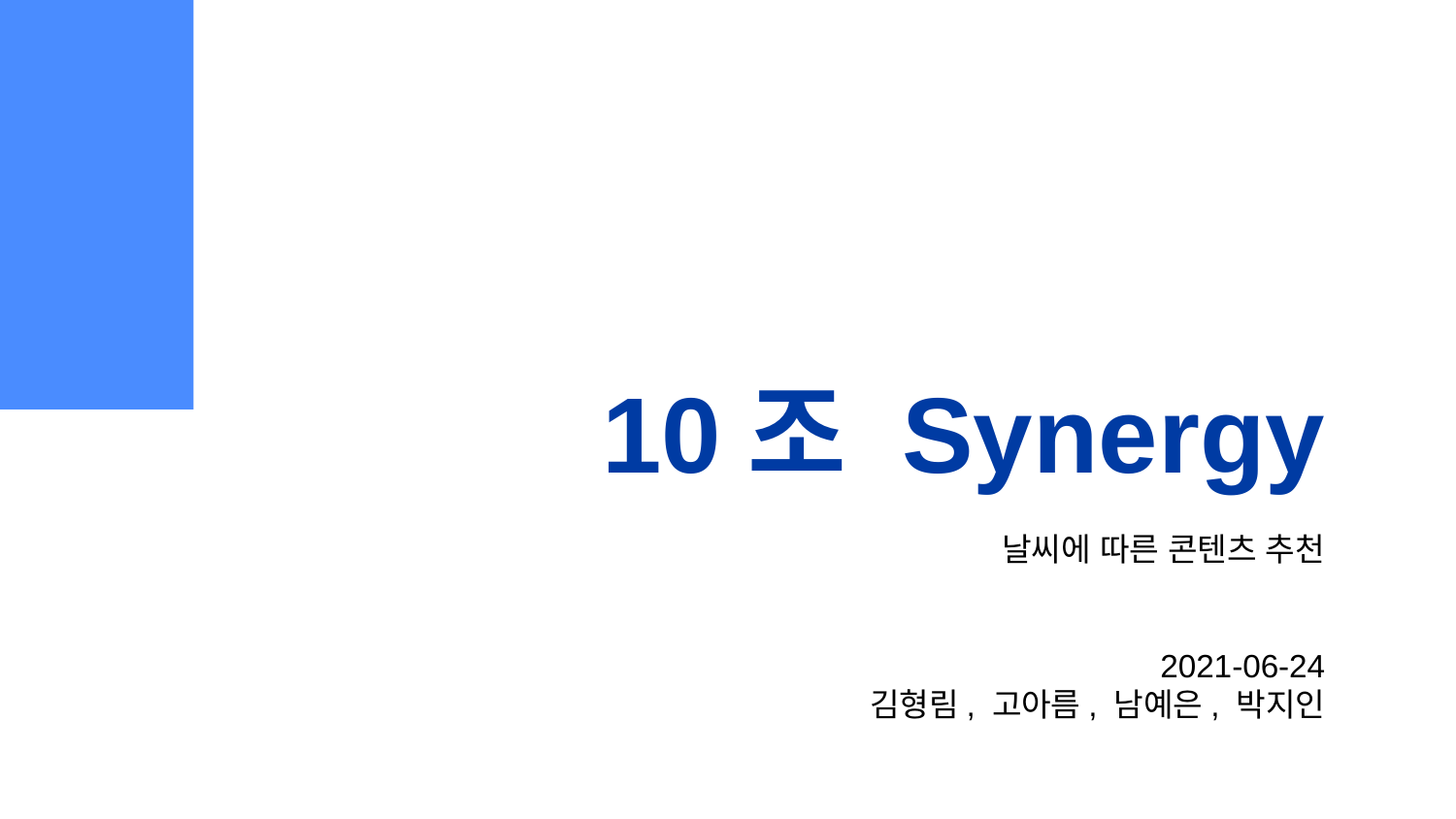

# 10조 Synergy
날씨에 따른 콘텐츠 추천

2021-06-24
김형림, 고아름, 남예은, 박지인